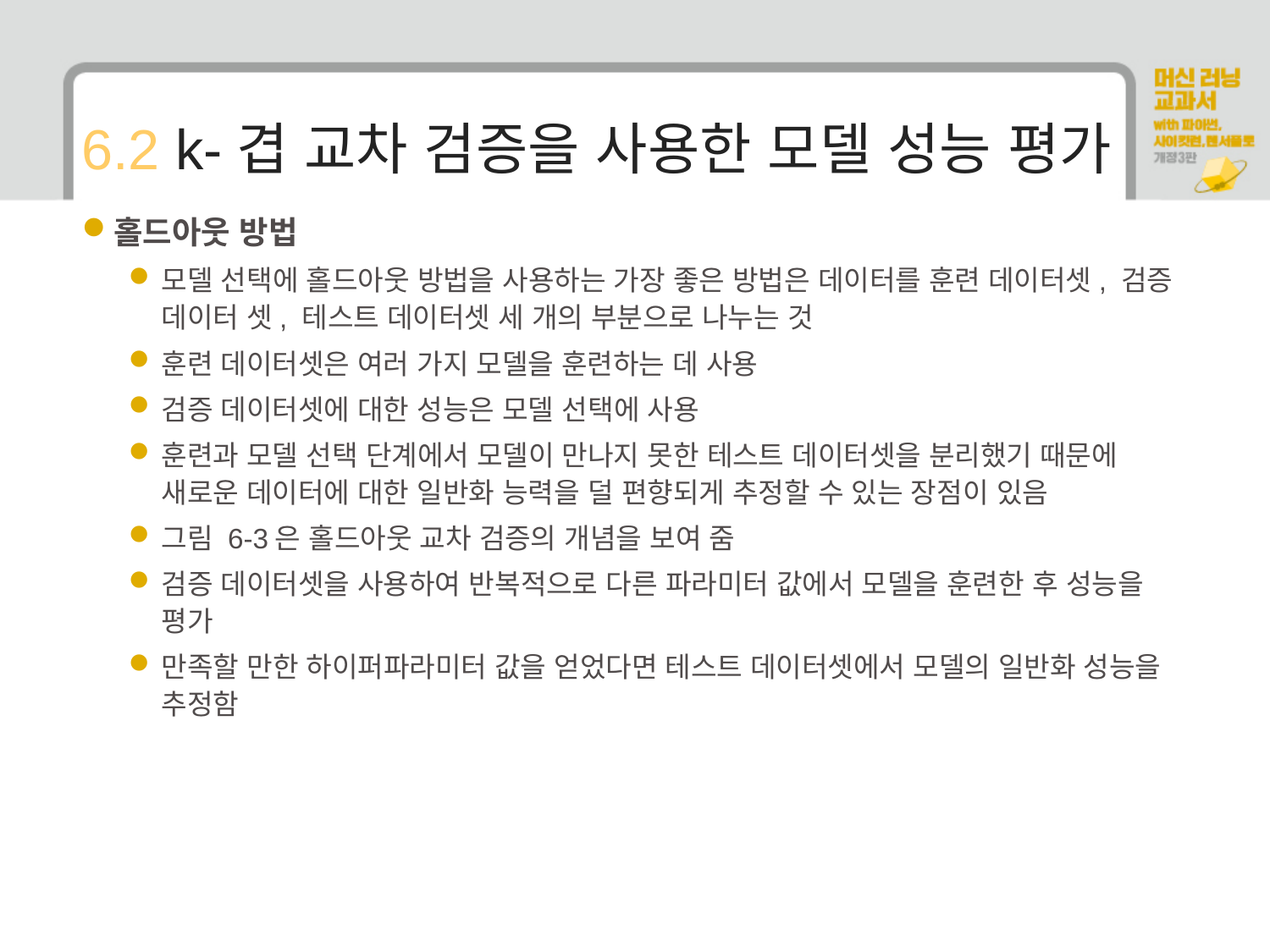

# 6.2 k-겹 교차 검증을 사용한 모델 성능 평가
홀드아웃 방법
모델 선택에 홀드아웃 방법을 사용하는 가장 좋은 방법은 데이터를 훈련 데이터셋, 검증 데이터 셋, 테스트 데이터셋 세 개의 부분으로 나누는 것
훈련 데이터셋은 여러 가지 모델을 훈련하는 데 사용
검증 데이터셋에 대한 성능은 모델 선택에 사용
훈련과 모델 선택 단계에서 모델이 만나지 못한 테스트 데이터셋을 분리했기 때문에 새로운 데이터에 대한 일반화 능력을 덜 편향되게 추정할 수 있는 장점이 있음
그림 6-3은 홀드아웃 교차 검증의 개념을 보여 줌
검증 데이터셋을 사용하여 반복적으로 다른 파라미터 값에서 모델을 훈련한 후 성능을 평가
만족할 만한 하이퍼파라미터 값을 얻었다면 테스트 데이터셋에서 모델의 일반화 성능을 추정함